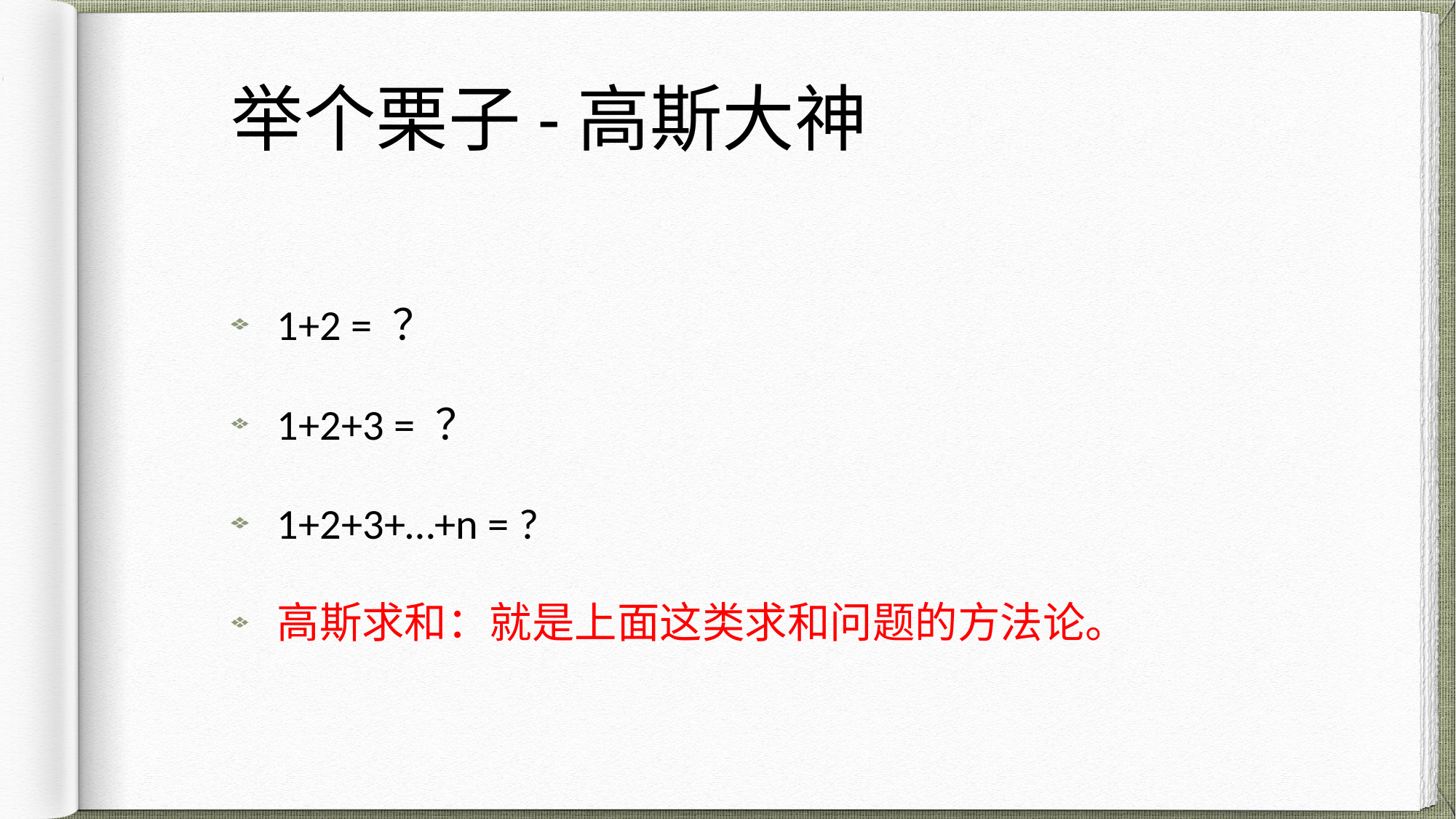

# 举个栗子-高斯大神
1+2 = ？
1+2+3 = ？
1+2+3+…+n = ?
高斯求和：就是上面这类求和问题的方法论。